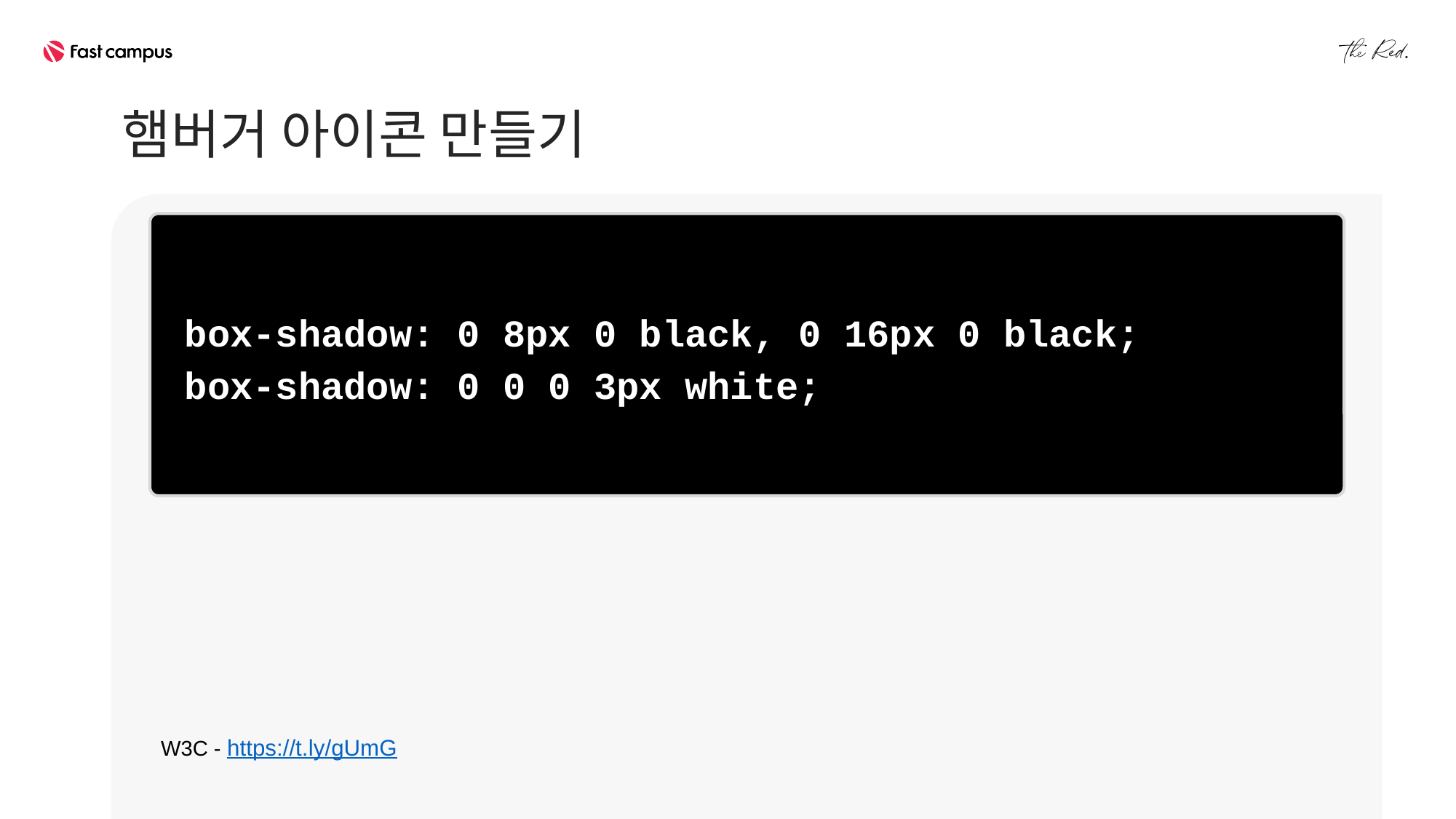

햄버거 아이콘 만들기
box-shadow: 0 8px 0 black, 0 16px 0 black;
box-shadow: 0 0 0 3px white;
W3C - https://t.ly/gUmG